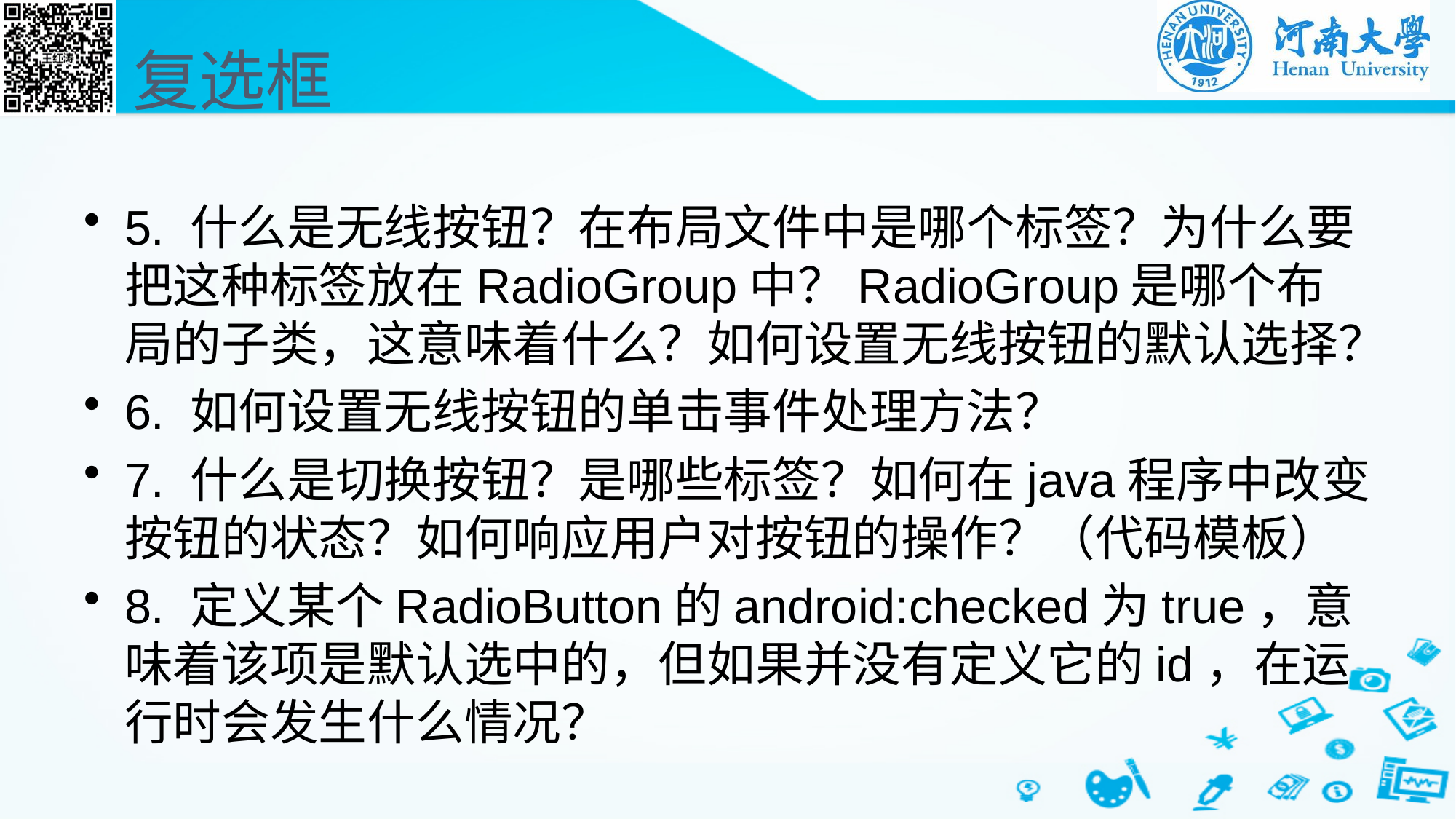

# 复选框
5. 什么是无线按钮？在布局文件中是哪个标签？为什么要把这种标签放在RadioGroup中？RadioGroup是哪个布局的子类，这意味着什么？如何设置无线按钮的默认选择？
6. 如何设置无线按钮的单击事件处理方法？
7. 什么是切换按钮？是哪些标签？如何在java程序中改变按钮的状态？如何响应用户对按钮的操作？（代码模板）
8. 定义某个RadioButton的android:checked为true，意味着该项是默认选中的，但如果并没有定义它的id，在运行时会发生什么情况？